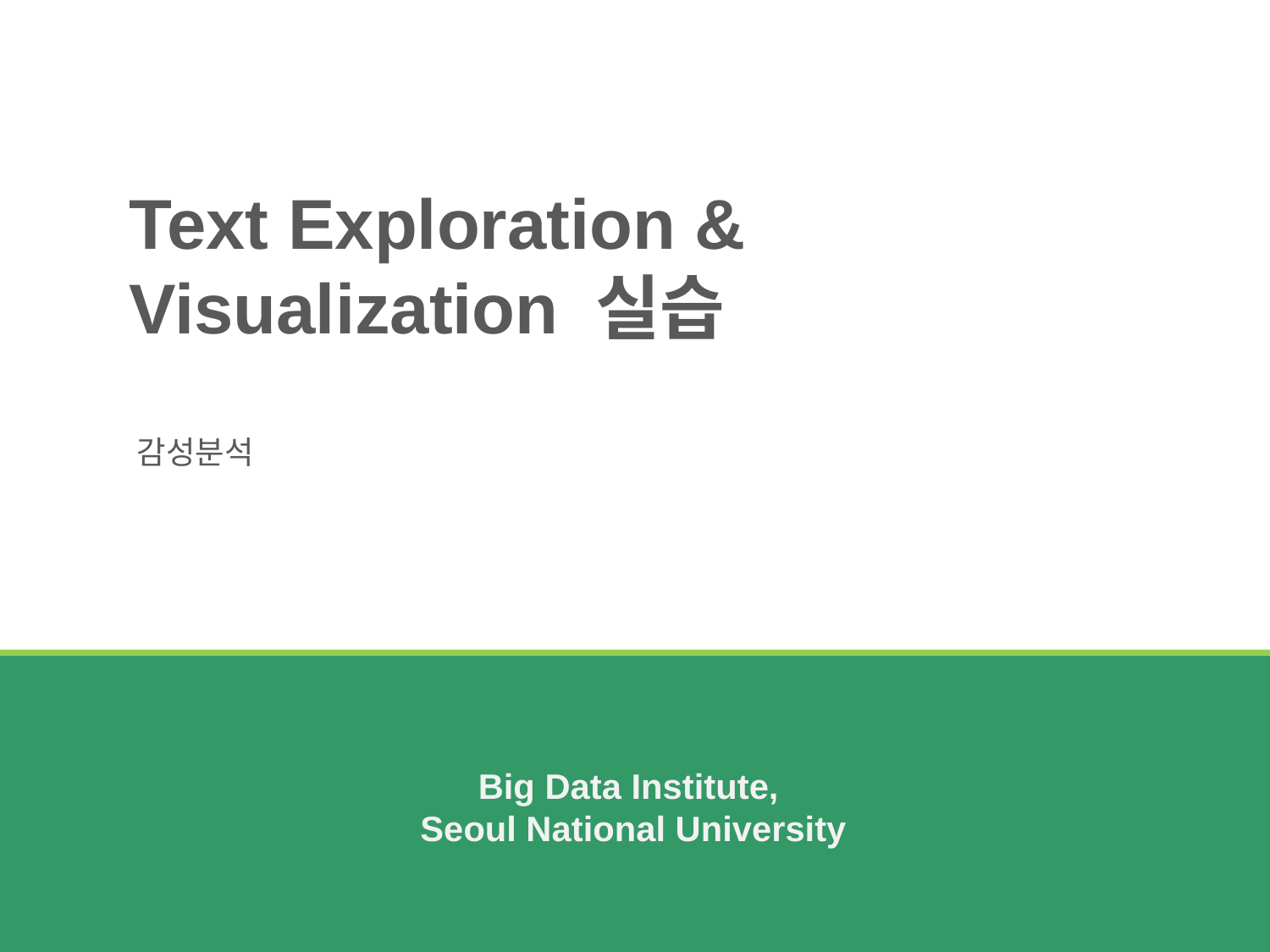

Text Exploration &
Visualization 실습
감성분석

Big Data Institute,
Seoul National University